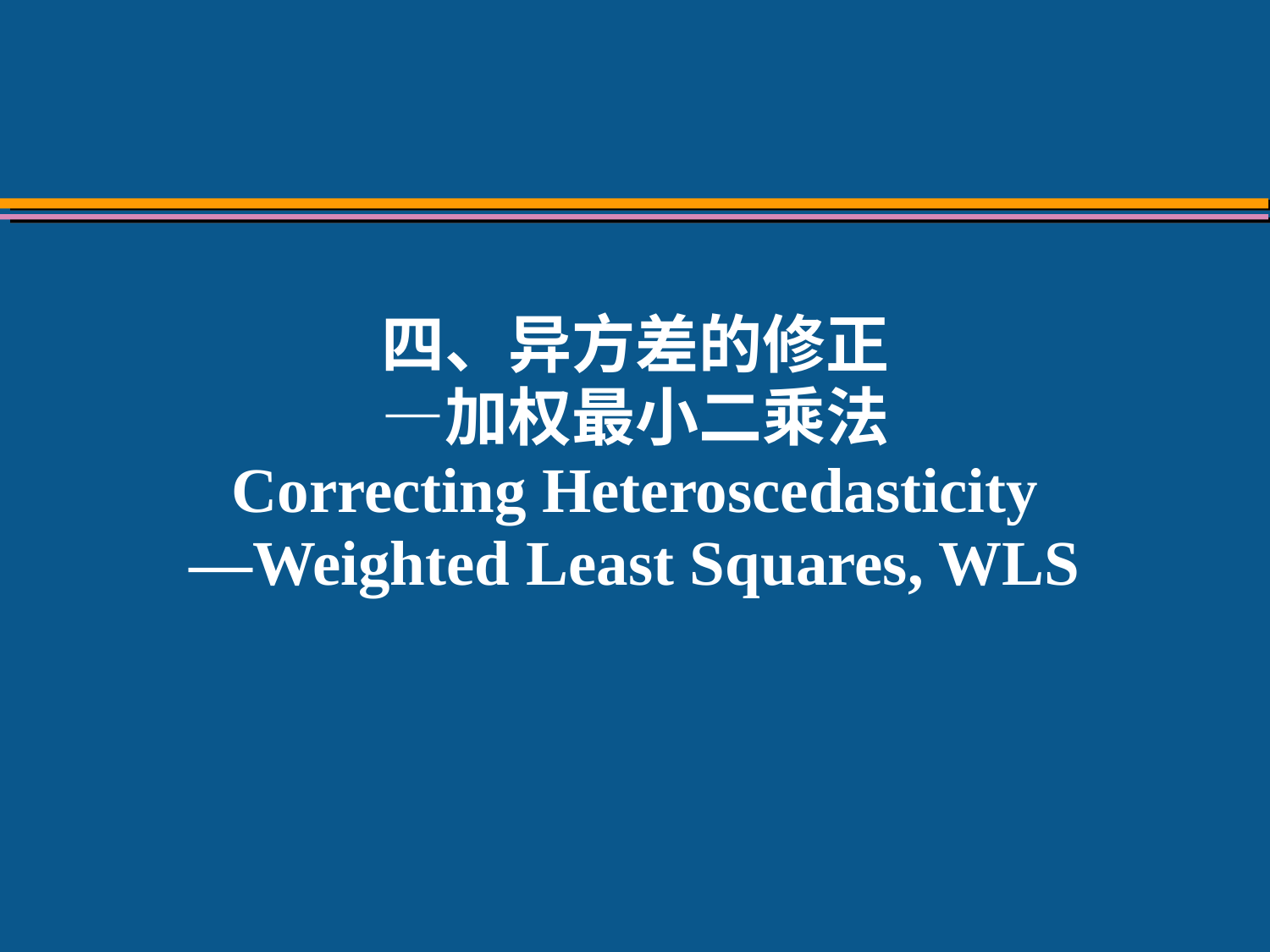

# 四、异方差的修正 —加权最小二乘法 Correcting Heteroscedasticity —Weighted Least Squares, WLS